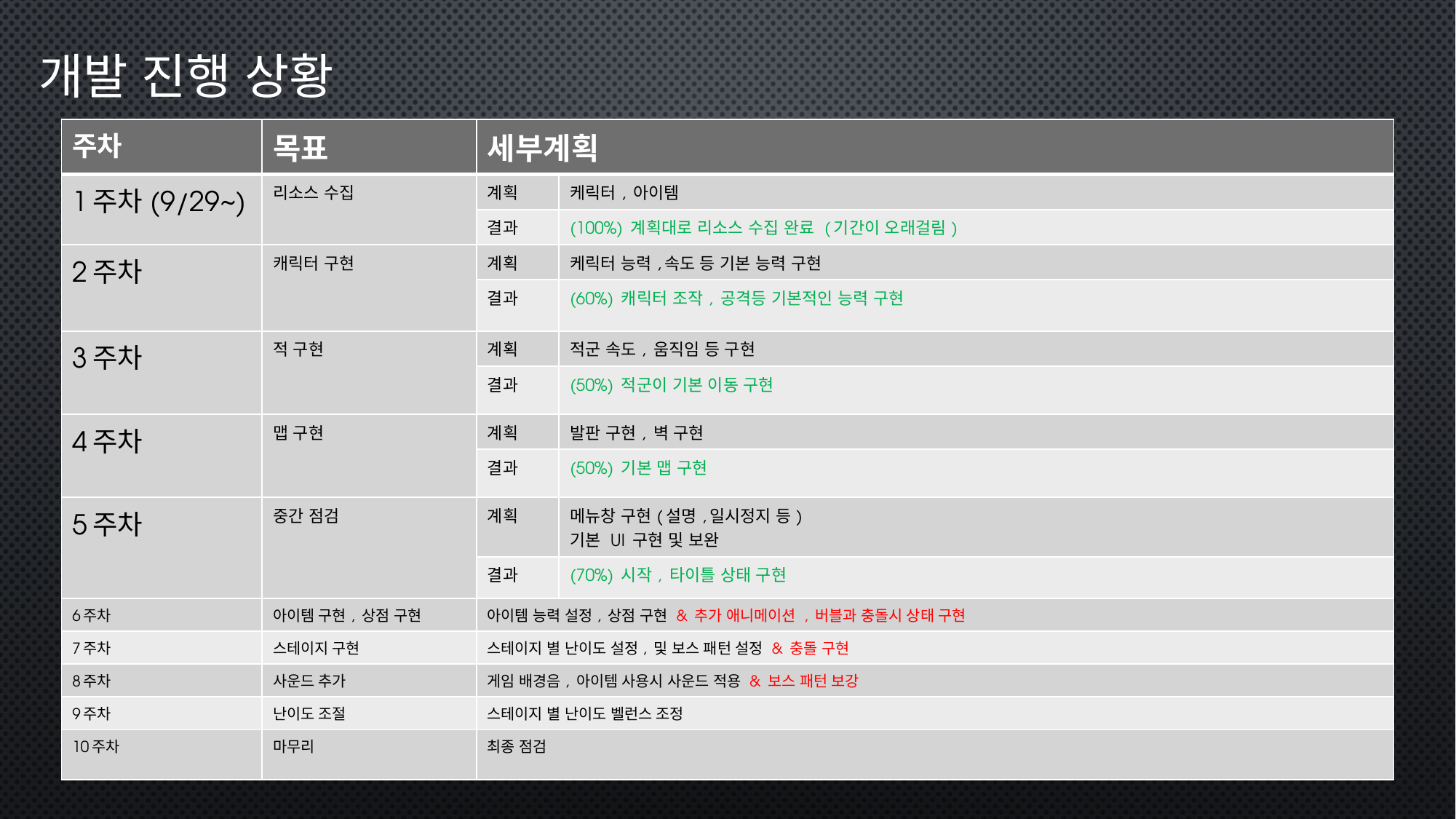

개발 진행 상황
| 주차 | 목표 | 세부계획 |  |
| --- | --- | --- | --- |
| 1주차(9/29~) | 리소스 수집 | 계획 | 케릭터, 아이템 |
|  |  | 결과 | (100%) 계획대로 리소스 수집 완료 (기간이 오래걸림) |
| 2주차 | 캐릭터 구현 | 계획 | 케릭터 능력,속도 등 기본 능력 구현 |
|  |  | 결과 | (60%) 캐릭터 조작, 공격등 기본적인 능력 구현 |
| 3주차 | 적 구현 | 계획 | 적군 속도, 움직임 등 구현 |
|  |  | 결과 | (50%) 적군이 기본 이동 구현 |
| 4주차 | 맵 구현 | 계획 | 발판 구현, 벽 구현 |
|  |  | 결과 | (50%) 기본 맵 구현 |
| 5주차 | 중간 점검 | 계획 | 메뉴창 구현(설명,일시정지 등) 기본 UI 구현 및 보완 |
|  |  | 결과 | (70%) 시작, 타이틀 상태 구현 |
| 6주차 | 아이템 구현, 상점 구현 | 아이템 능력 설정, 상점 구현 & 추가 애니메이션 , 버블과 충돌시 상태 구현 |  |
| 7주차 | 스테이지 구현 | 스테이지 별 난이도 설정, 및 보스 패턴 설정 & 충돌 구현 |  |
| 8주차 | 사운드 추가 | 게임 배경음, 아이템 사용시 사운드 적용 & 보스 패턴 보강 |  |
| 9주차 | 난이도 조절 | 스테이지 별 난이도 벨런스 조정 |  |
| 10주차 | 마무리 | 최종 점검 |  |